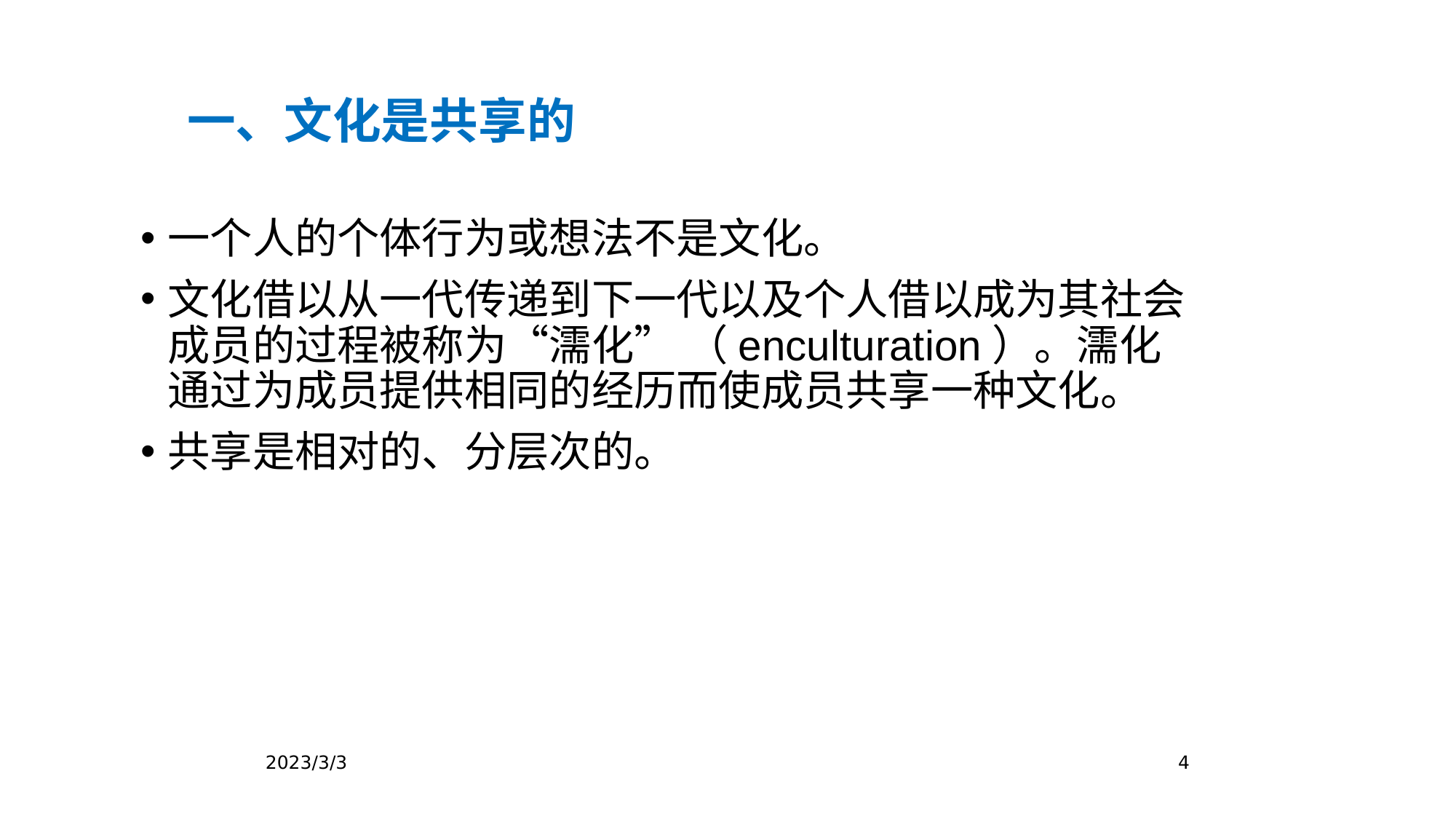

一、文化是共享的
一个人的个体行为或想法不是文化。
文化借以从一代传递到下一代以及个人借以成为其社会成员的过程被称为“濡化” （enculturation）。濡化通过为成员提供相同的经历而使成员共享一种文化。
共享是相对的、分层次的。
2023/3/3
4